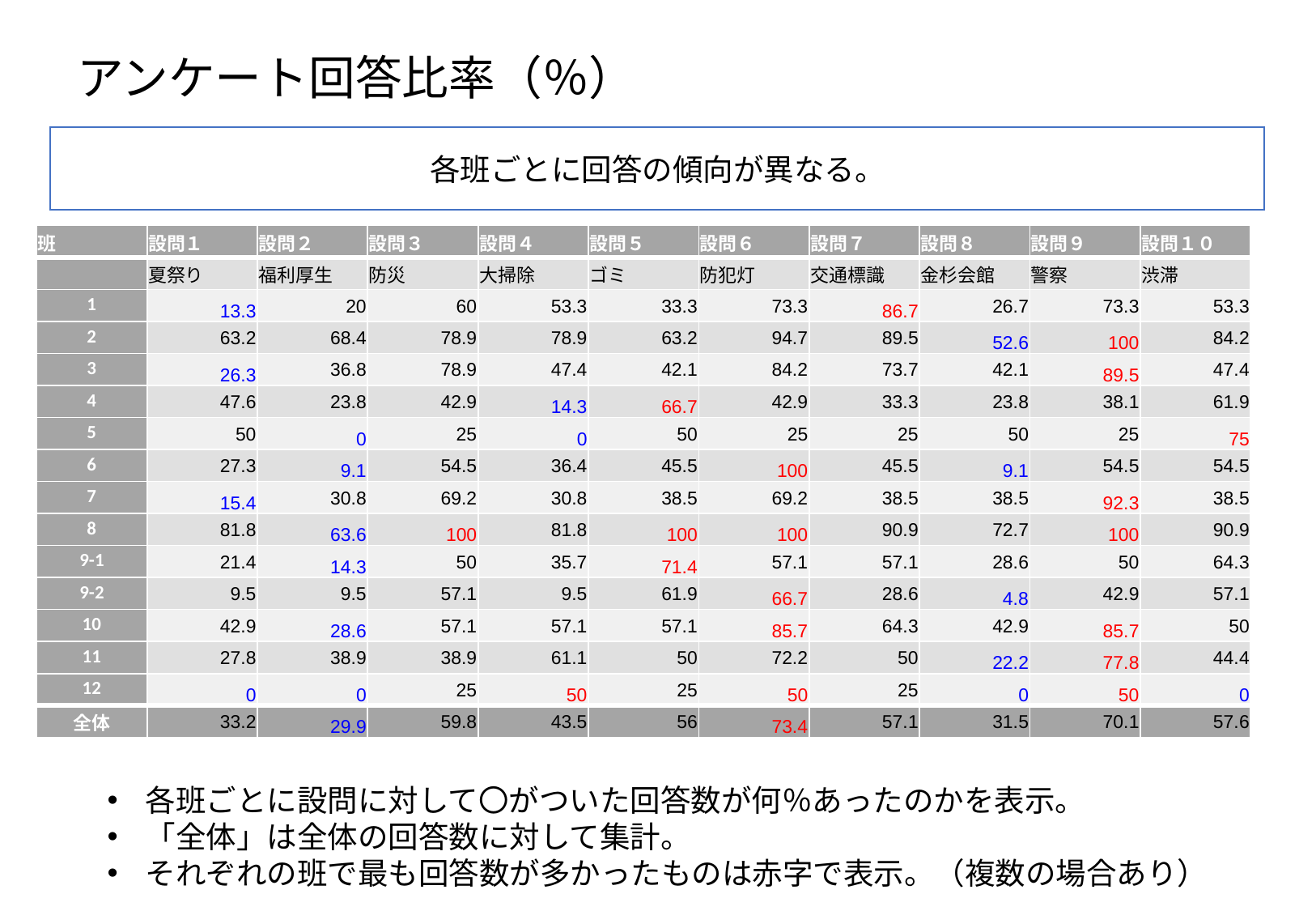

# アンケート回答比率（％）
各班ごとに回答の傾向が異なる。
| 班 | 設問１ | 設問２ | 設問３ | 設問４ | 設問５ | 設問６ | 設問７ | 設問８ | 設問９ | 設問１０ |
| --- | --- | --- | --- | --- | --- | --- | --- | --- | --- | --- |
|  | 夏祭り | 福利厚生 | 防災 | 大掃除 | ゴミ | 防犯灯 | 交通標識 | 金杉会館 | 警察 | 渋滞 |
| 1 | 13.3 | 20 | 60 | 53.3 | 33.3 | 73.3 | 86.7 | 26.7 | 73.3 | 53.3 |
| 2 | 63.2 | 68.4 | 78.9 | 78.9 | 63.2 | 94.7 | 89.5 | 52.6 | 100 | 84.2 |
| 3 | 26.3 | 36.8 | 78.9 | 47.4 | 42.1 | 84.2 | 73.7 | 42.1 | 89.5 | 47.4 |
| 4 | 47.6 | 23.8 | 42.9 | 14.3 | 66.7 | 42.9 | 33.3 | 23.8 | 38.1 | 61.9 |
| 5 | 50 | 0 | 25 | 0 | 50 | 25 | 25 | 50 | 25 | 75 |
| 6 | 27.3 | 9.1 | 54.5 | 36.4 | 45.5 | 100 | 45.5 | 9.1 | 54.5 | 54.5 |
| 7 | 15.4 | 30.8 | 69.2 | 30.8 | 38.5 | 69.2 | 38.5 | 38.5 | 92.3 | 38.5 |
| 8 | 81.8 | 63.6 | 100 | 81.8 | 100 | 100 | 90.9 | 72.7 | 100 | 90.9 |
| 9-1 | 21.4 | 14.3 | 50 | 35.7 | 71.4 | 57.1 | 57.1 | 28.6 | 50 | 64.3 |
| 9-2 | 9.5 | 9.5 | 57.1 | 9.5 | 61.9 | 66.7 | 28.6 | 4.8 | 42.9 | 57.1 |
| 10 | 42.9 | 28.6 | 57.1 | 57.1 | 57.1 | 85.7 | 64.3 | 42.9 | 85.7 | 50 |
| 11 | 27.8 | 38.9 | 38.9 | 61.1 | 50 | 72.2 | 50 | 22.2 | 77.8 | 44.4 |
| 12 | 0 | 0 | 25 | 50 | 25 | 50 | 25 | 0 | 50 | 0 |
| 全体 | 33.2 | 29.9 | 59.8 | 43.5 | 56 | 73.4 | 57.1 | 31.5 | 70.1 | 57.6 |
各班ごとに設問に対して〇がついた回答数が何％あったのかを表示。
「全体」は全体の回答数に対して集計。
それぞれの班で最も回答数が多かったものは赤字で表示。（複数の場合あり）